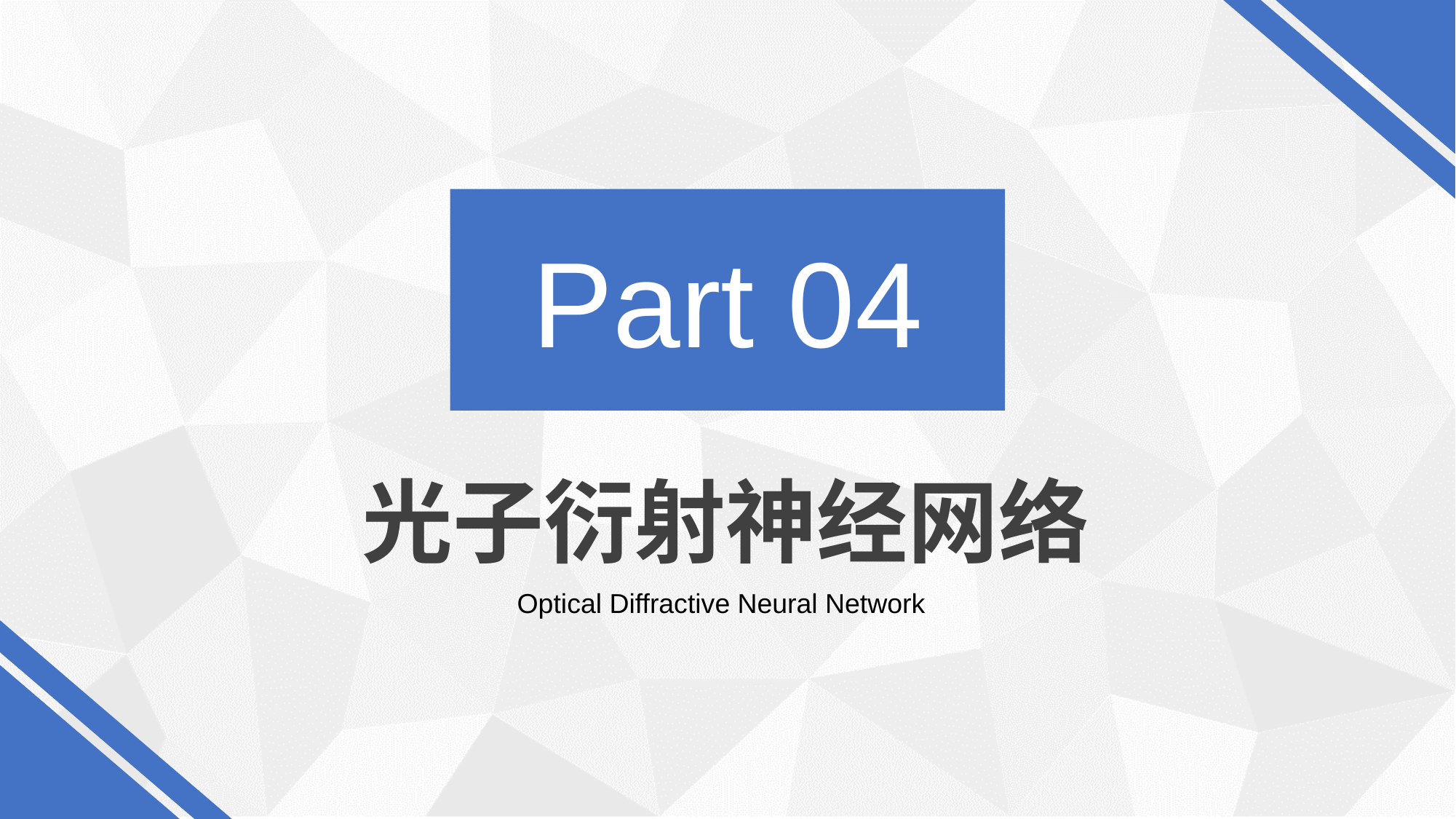

Part 04
光子衍射神经网络
Optical Diffractive Neural Network